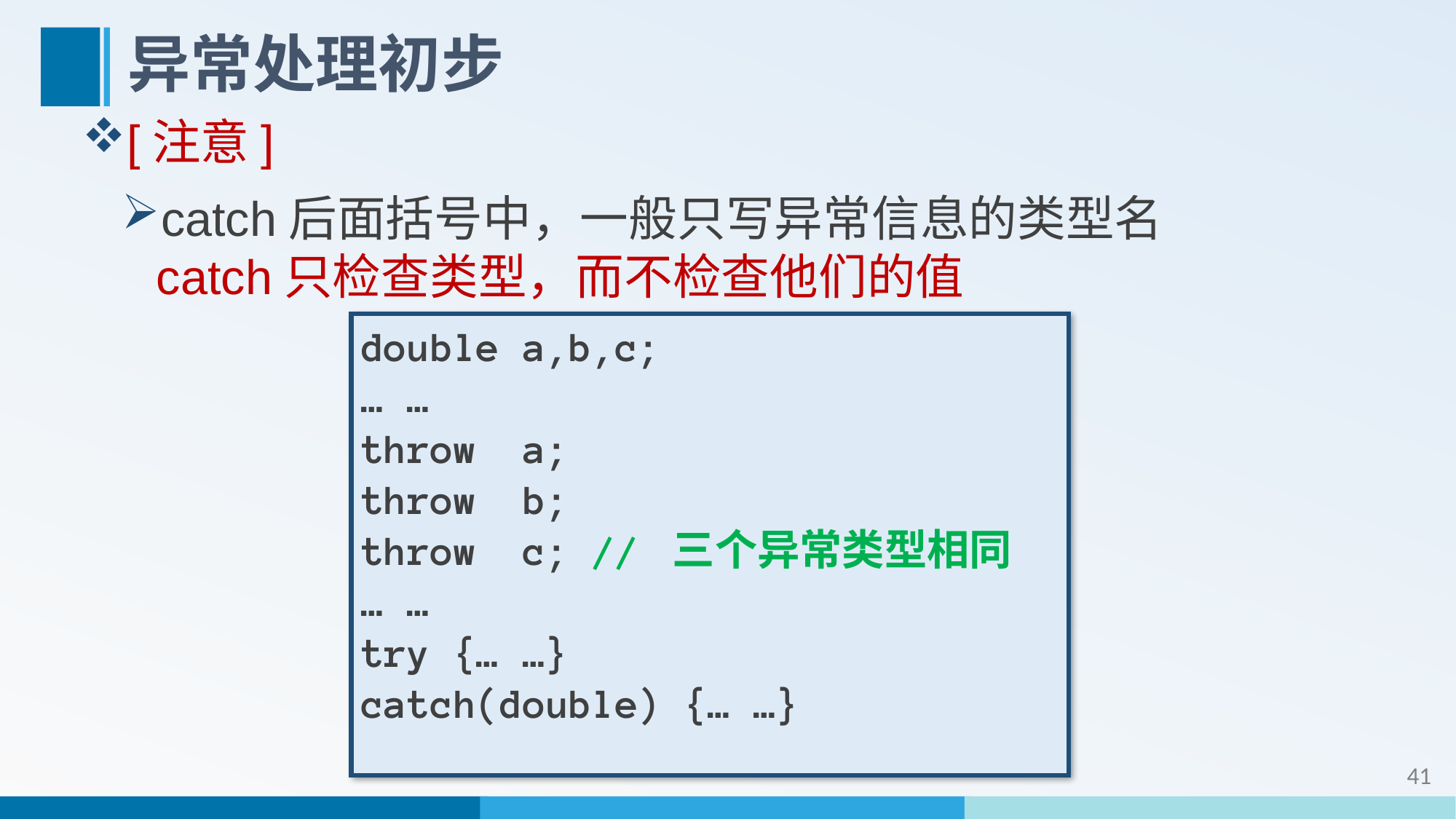

# 异常处理初步
[注意]
catch后面括号中，一般只写异常信息的类型名
catch只检查类型，而不检查他们的值
double a,b,c;
… …
throw  a;
throw  b;
throw  c; // 三个异常类型相同
… …
try {… …}
catch(double) {… …}